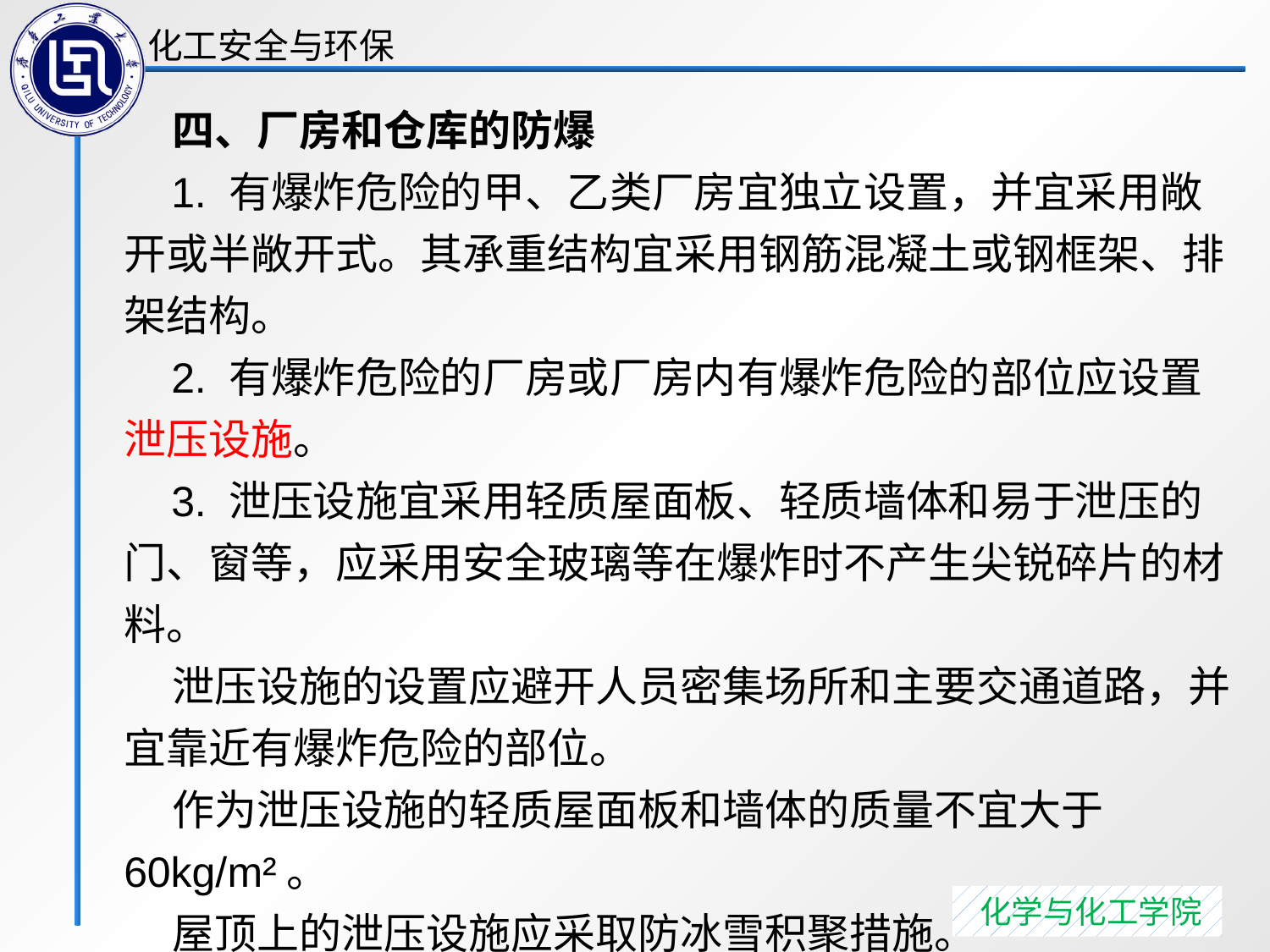

四、厂房和仓库的防爆
    1. 有爆炸危险的甲、乙类厂房宜独立设置，并宜采用敞开或半敞开式。其承重结构宜采用钢筋混凝土或钢框架、排架结构。
    2. 有爆炸危险的厂房或厂房内有爆炸危险的部位应设置泄压设施。
    3. 泄压设施宜采用轻质屋面板、轻质墙体和易于泄压的门、窗等，应采用安全玻璃等在爆炸时不产生尖锐碎片的材料。
    泄压设施的设置应避开人员密集场所和主要交通道路，并宜靠近有爆炸危险的部位。
    作为泄压设施的轻质屋面板和墙体的质量不宜大于60kg/m²。
    屋顶上的泄压设施应采取防冰雪积聚措施。